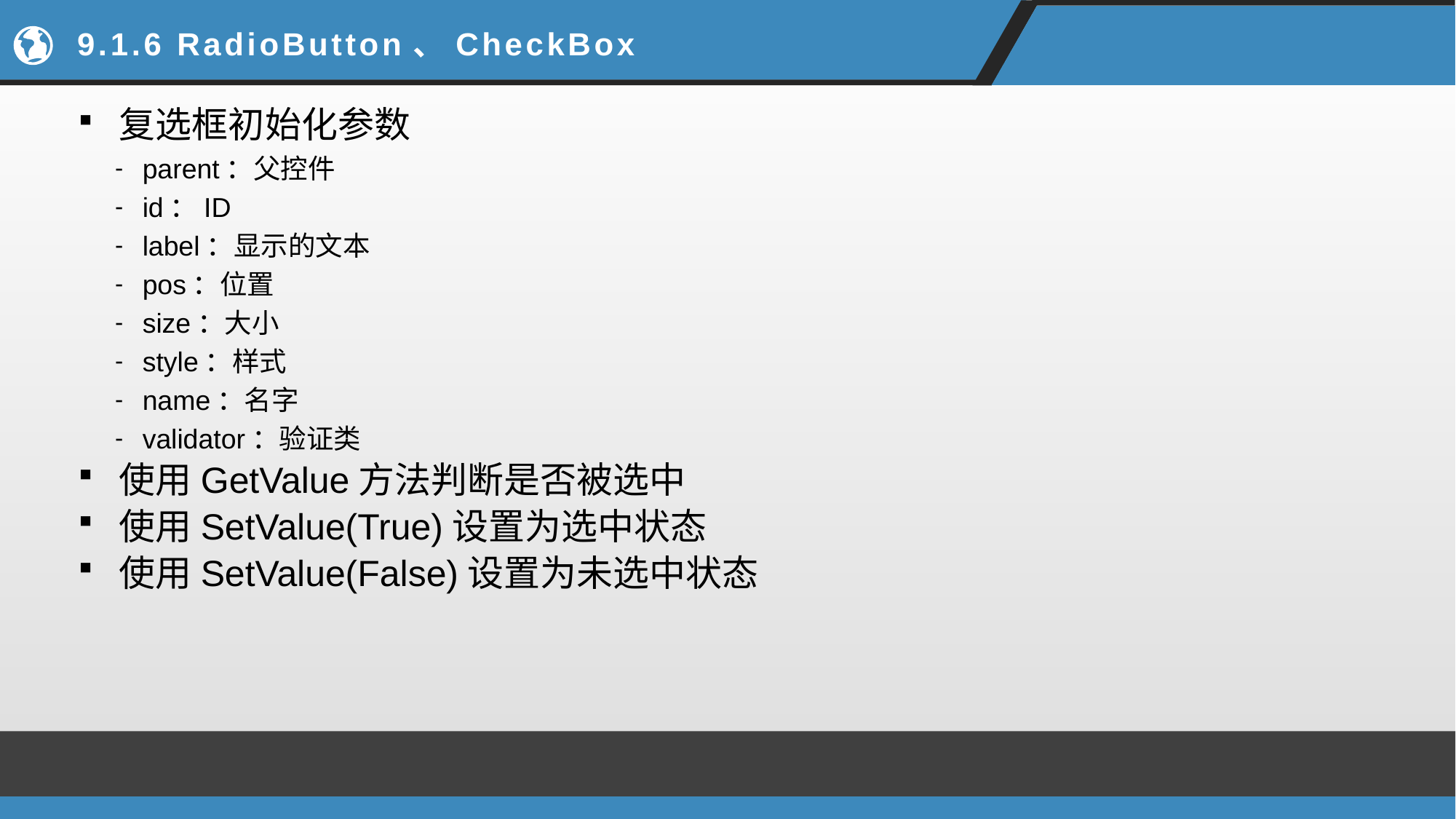

# 9.1.6 RadioButton、CheckBox

复选框初始化参数
parent：父控件
id：ID
label：显示的文本
pos：位置
size：大小
style：样式
name：名字
validator：验证类
使用GetValue方法判断是否被选中
使用SetValue(True)设置为选中状态
使用SetValue(False)设置为未选中状态